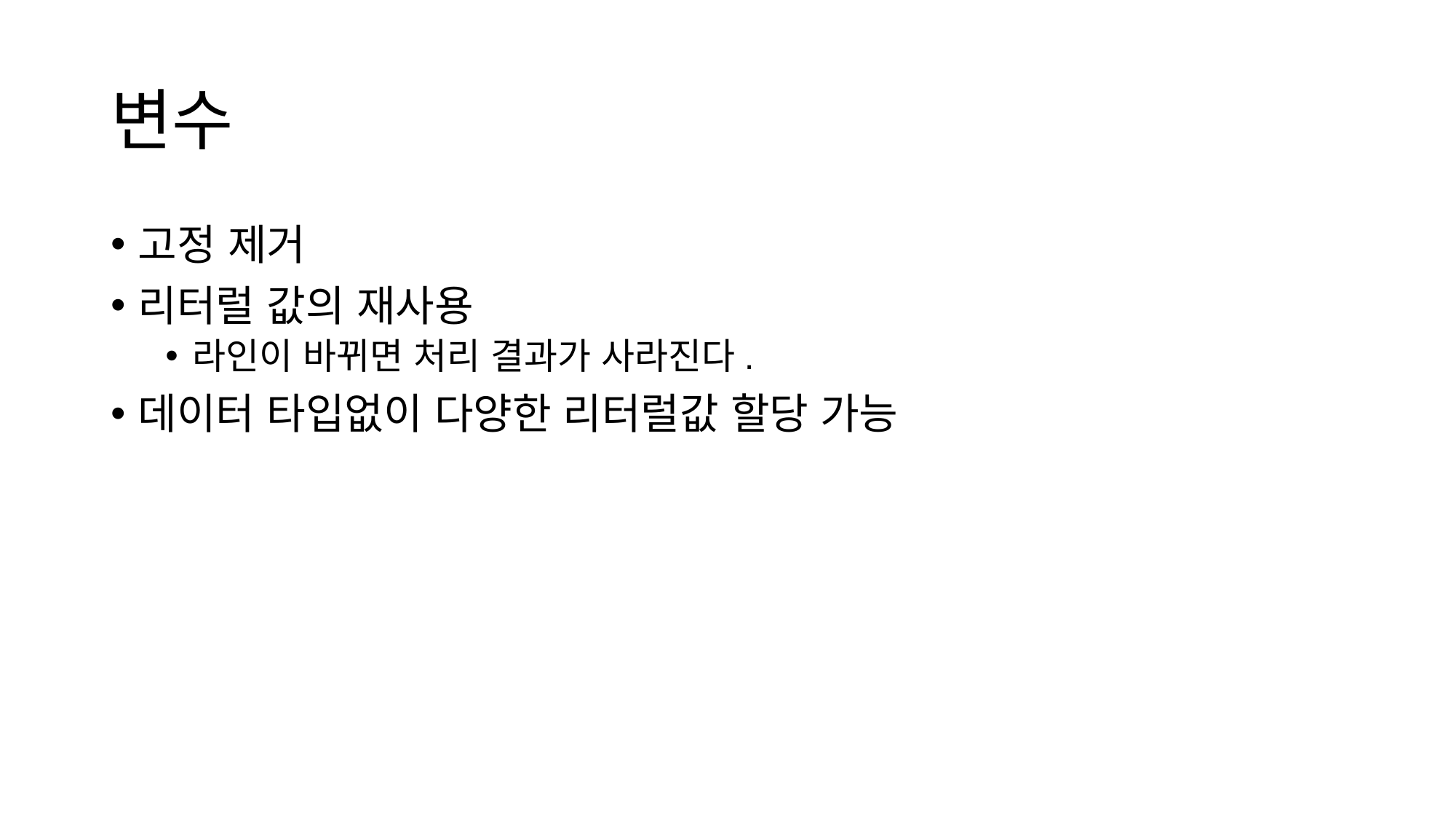

# 변수
고정 제거
리터럴 값의 재사용
라인이 바뀌면 처리 결과가 사라진다.
데이터 타입없이 다양한 리터럴값 할당 가능